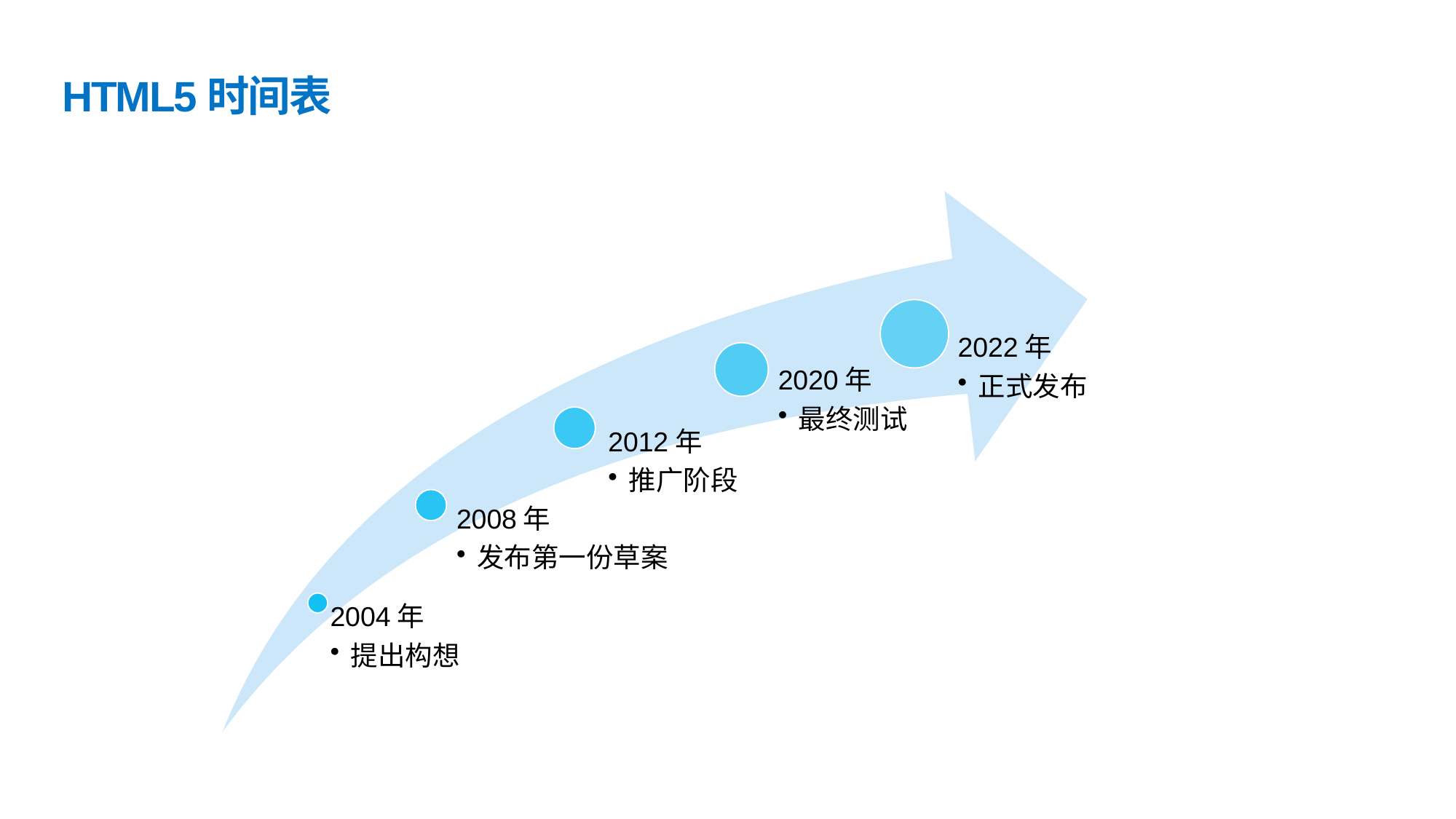

# HTML5时间表
2004年
提出构想
2008年
发布第一份草案
2012年
推广阶段
2020年
最终测试
2022年
正式发布